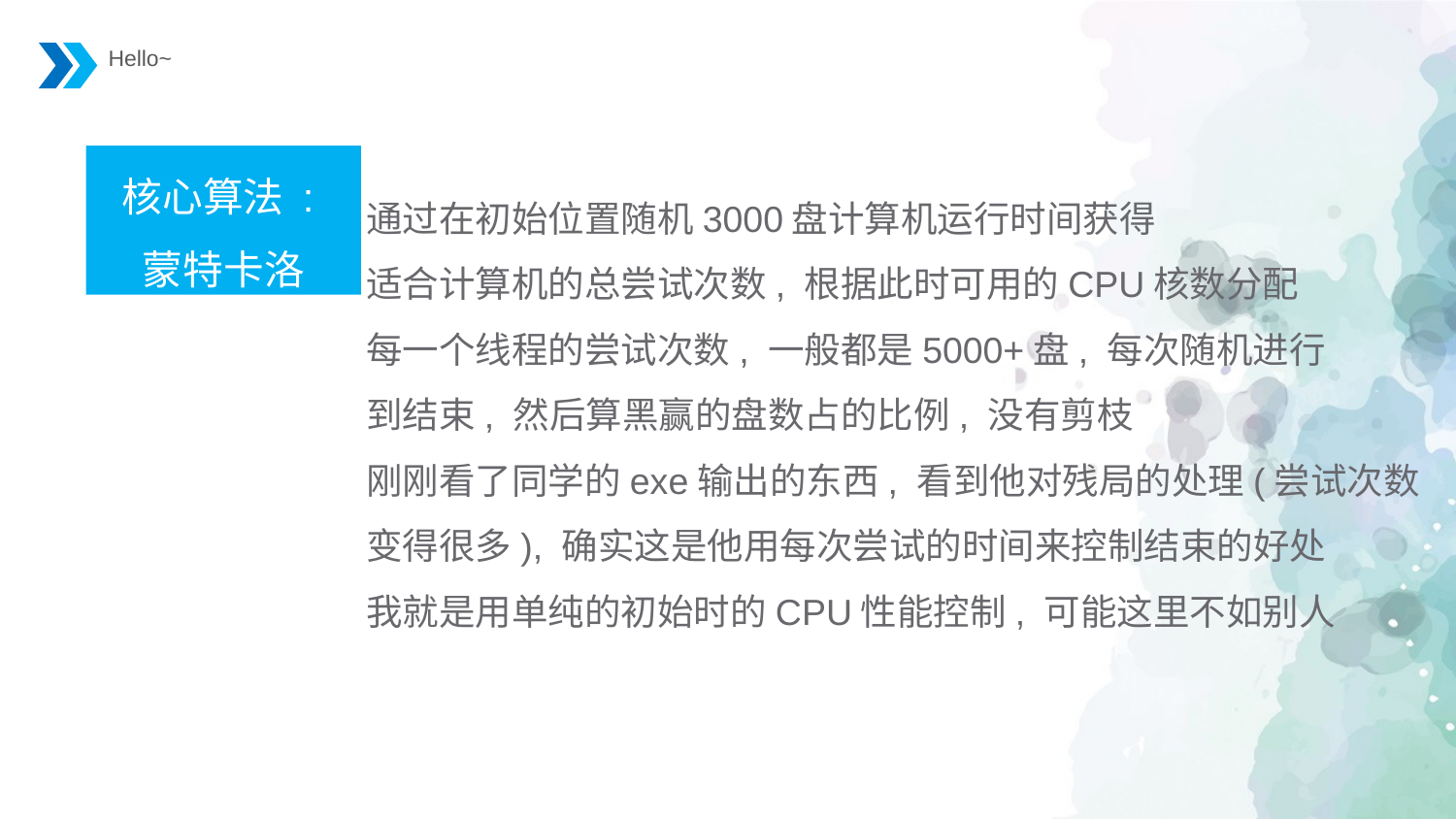

核心算法 :
蒙特卡洛
通过在初始位置随机3000盘计算机运行时间获得
适合计算机的总尝试次数, 根据此时可用的CPU核数分配
每一个线程的尝试次数, 一般都是5000+盘, 每次随机进行
到结束, 然后算黑赢的盘数占的比例, 没有剪枝
刚刚看了同学的exe输出的东西, 看到他对残局的处理(尝试次数
变得很多), 确实这是他用每次尝试的时间来控制结束的好处
我就是用单纯的初始时的CPU性能控制, 可能这里不如别人